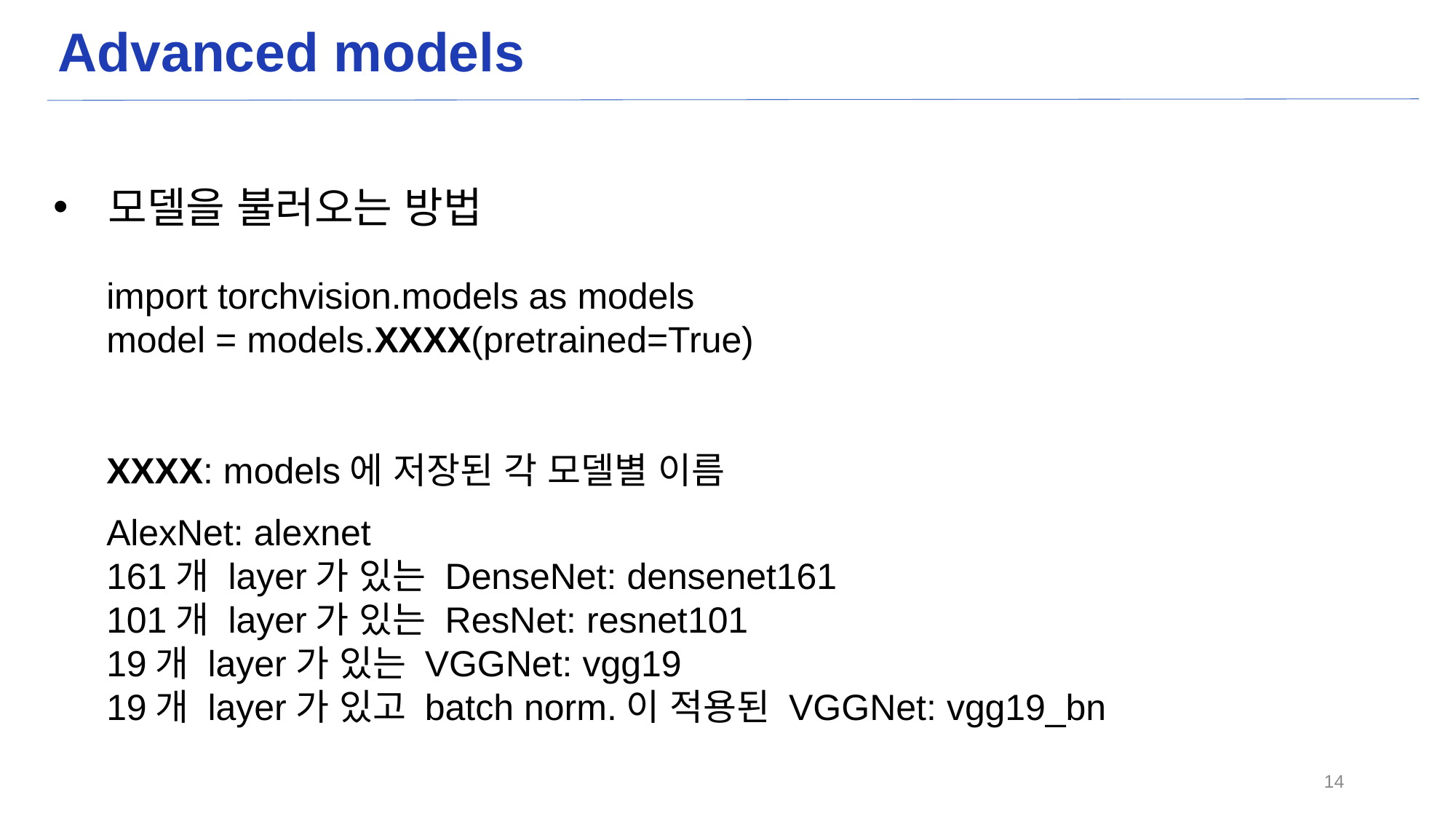

# Advanced models
모델을 불러오는 방법
import torchvision.models as models
model = models.XXXX(pretrained=True)

XXXX: models에 저장된 각 모델별 이름

AlexNet: alexnet
161개 layer가 있는 DenseNet: densenet161
101개 layer가 있는 ResNet: resnet101
19개 layer가 있는 VGGNet: vgg19
19개 layer가 있고 batch norm.이 적용된 VGGNet: vgg19_bn

14